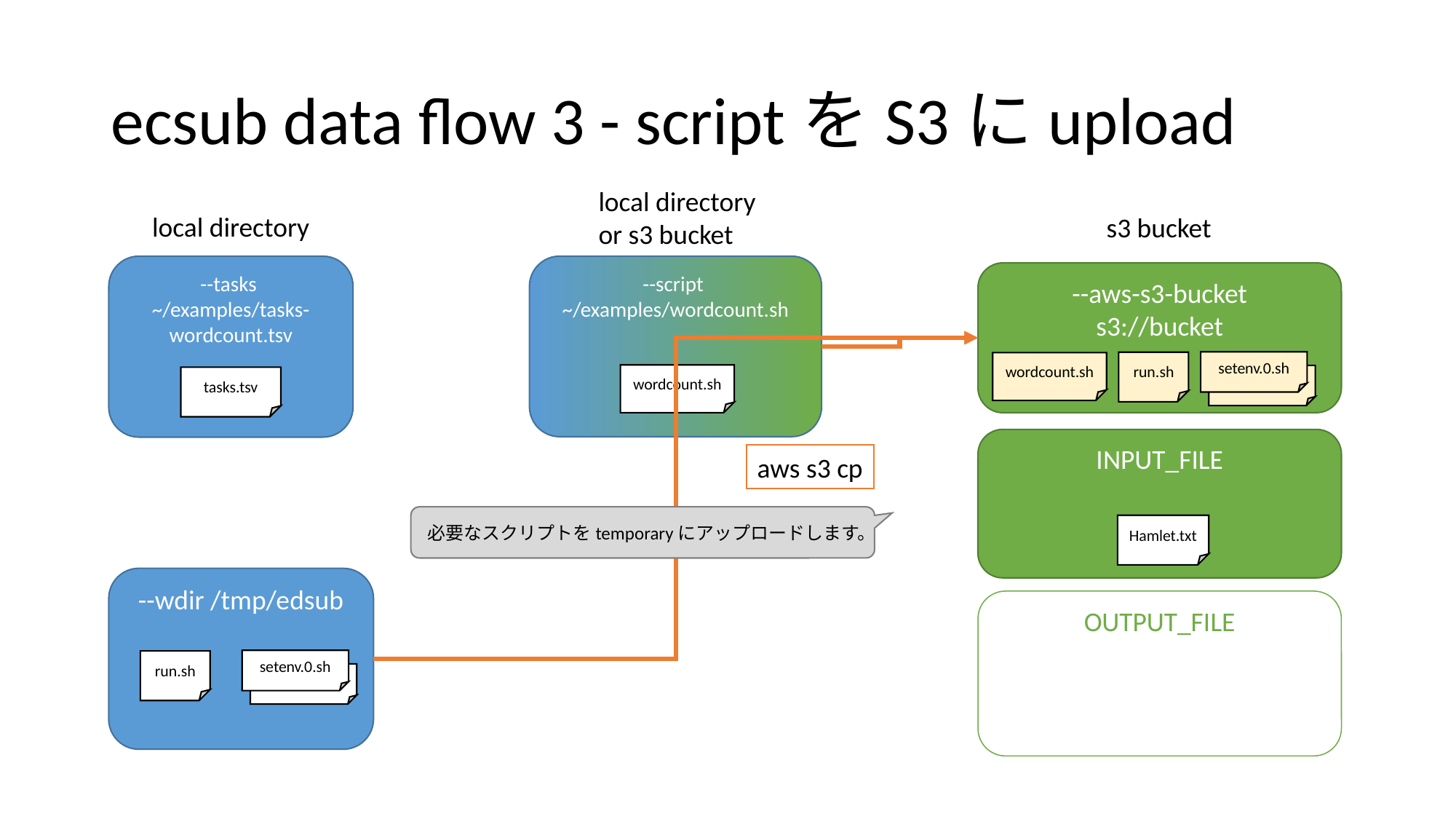

# ecsub data flow 3 - scriptをS3にupload
local directory
or s3 bucket
local directory
s3 bucket

--tasks
~/examples/tasks-wordcount.tsv
--script
~/examples/wordcount.sh

--aws-s3-bucket
s3://bucket
setenv.0.sh
run.sh
wordcount.sh
wordcount.sh
setenv.0.sh
tasks.tsv
INPUT_FILE
aws s3 cp
必要なスクリプトをtemporaryにアップロードします。
Hamlet.txt
--wdir /tmp/edsub

OUTPUT_FILE
setenv.0.sh
run.sh
setenv.0.sh